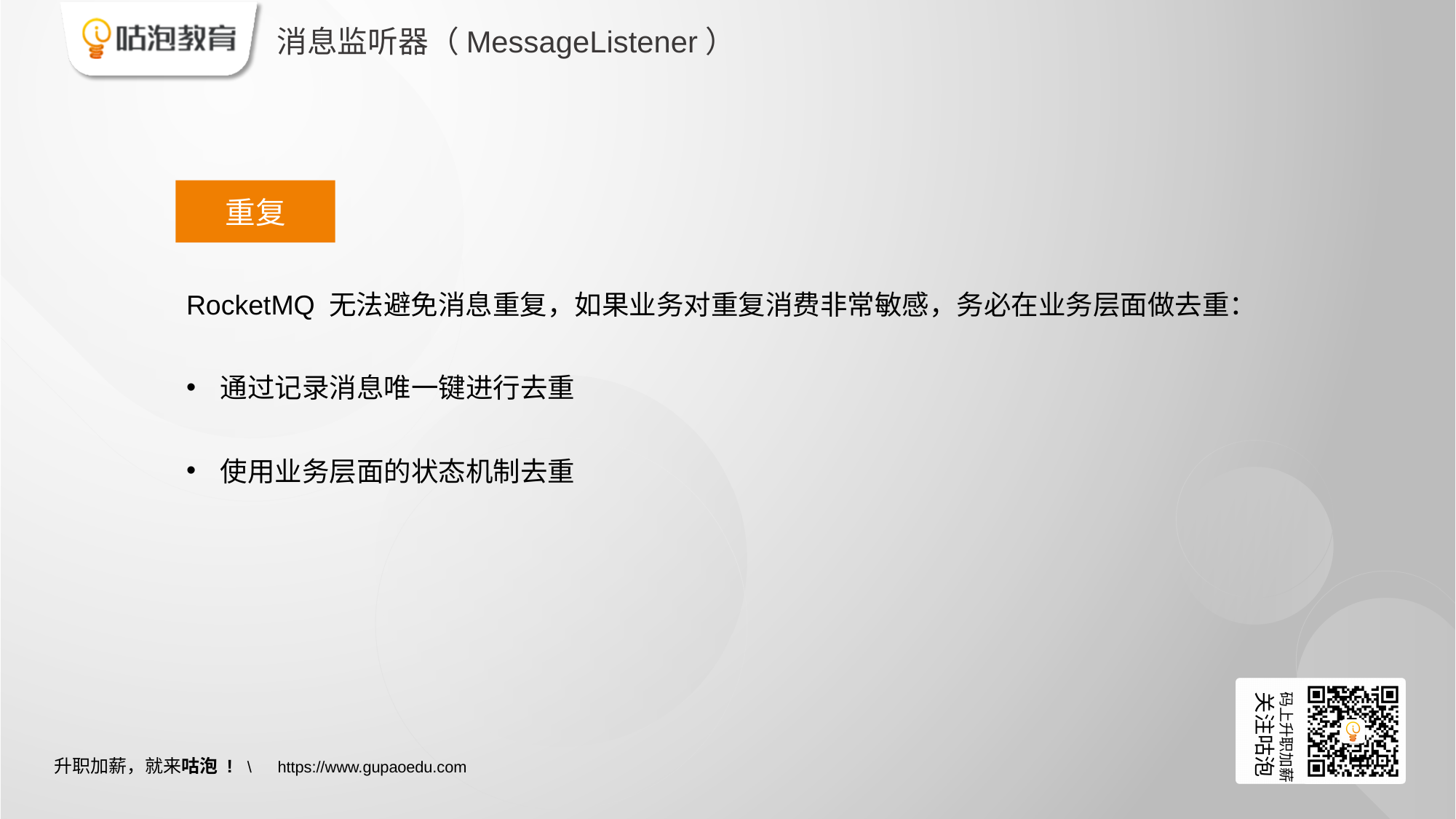

# 消息监听器（MessageListener）
重复
RocketMQ 无法避免消息重复，如果业务对重复消费非常敏感，务必在业务层面做去重：
通过记录消息唯一键进行去重
使用业务层面的状态机制去重